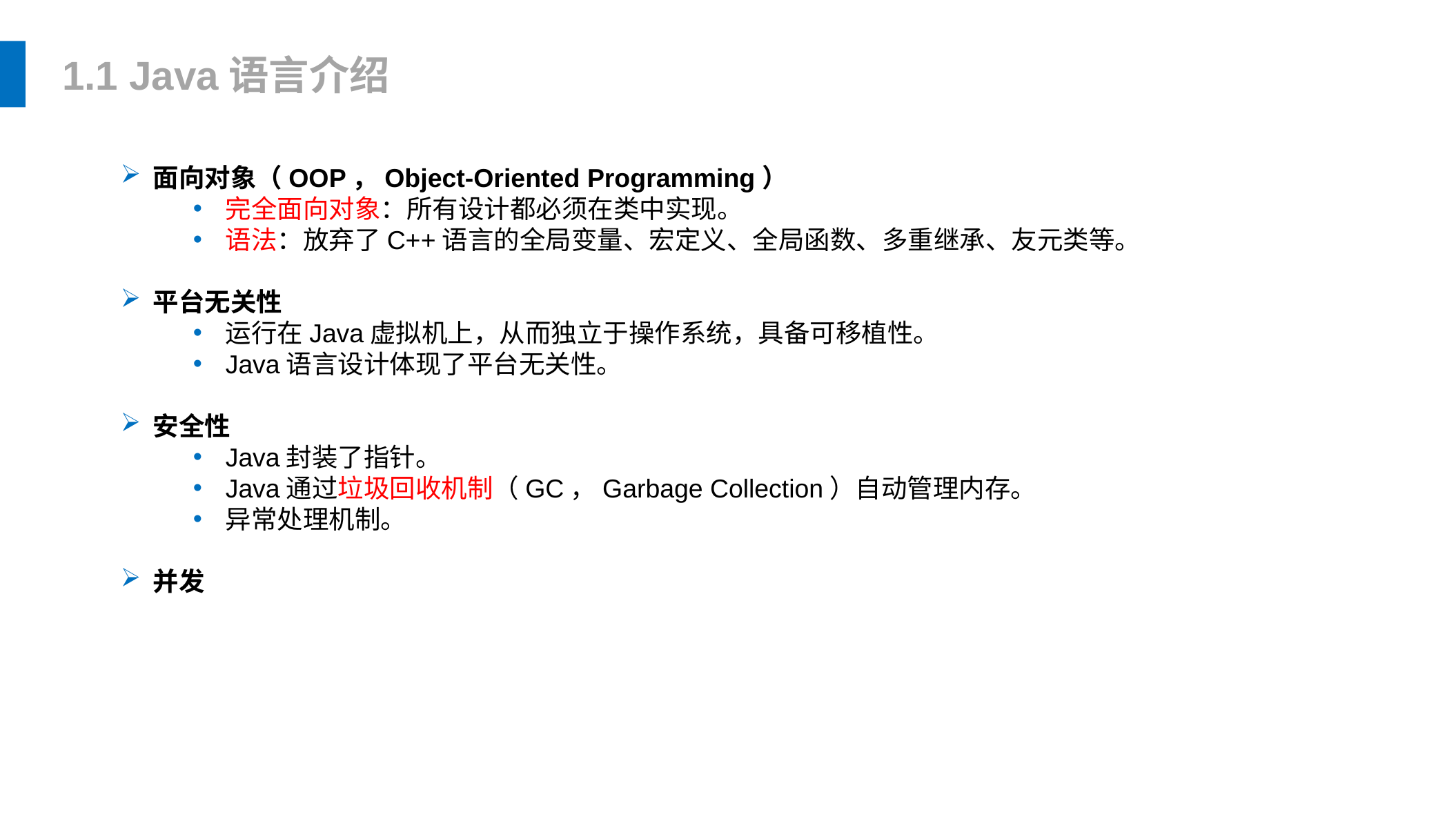

1.1 Java语言介绍
面向对象（OOP，Object-Oriented Programming）
完全面向对象：所有设计都必须在类中实现。
语法：放弃了C++语言的全局变量、宏定义、全局函数、多重继承、友元类等。

平台无关性
运行在Java虚拟机上，从而独立于操作系统，具备可移植性。
Java语言设计体现了平台无关性。

安全性
Java封装了指针。
Java通过垃圾回收机制（GC，Garbage Collection）自动管理内存。
异常处理机制。

并发